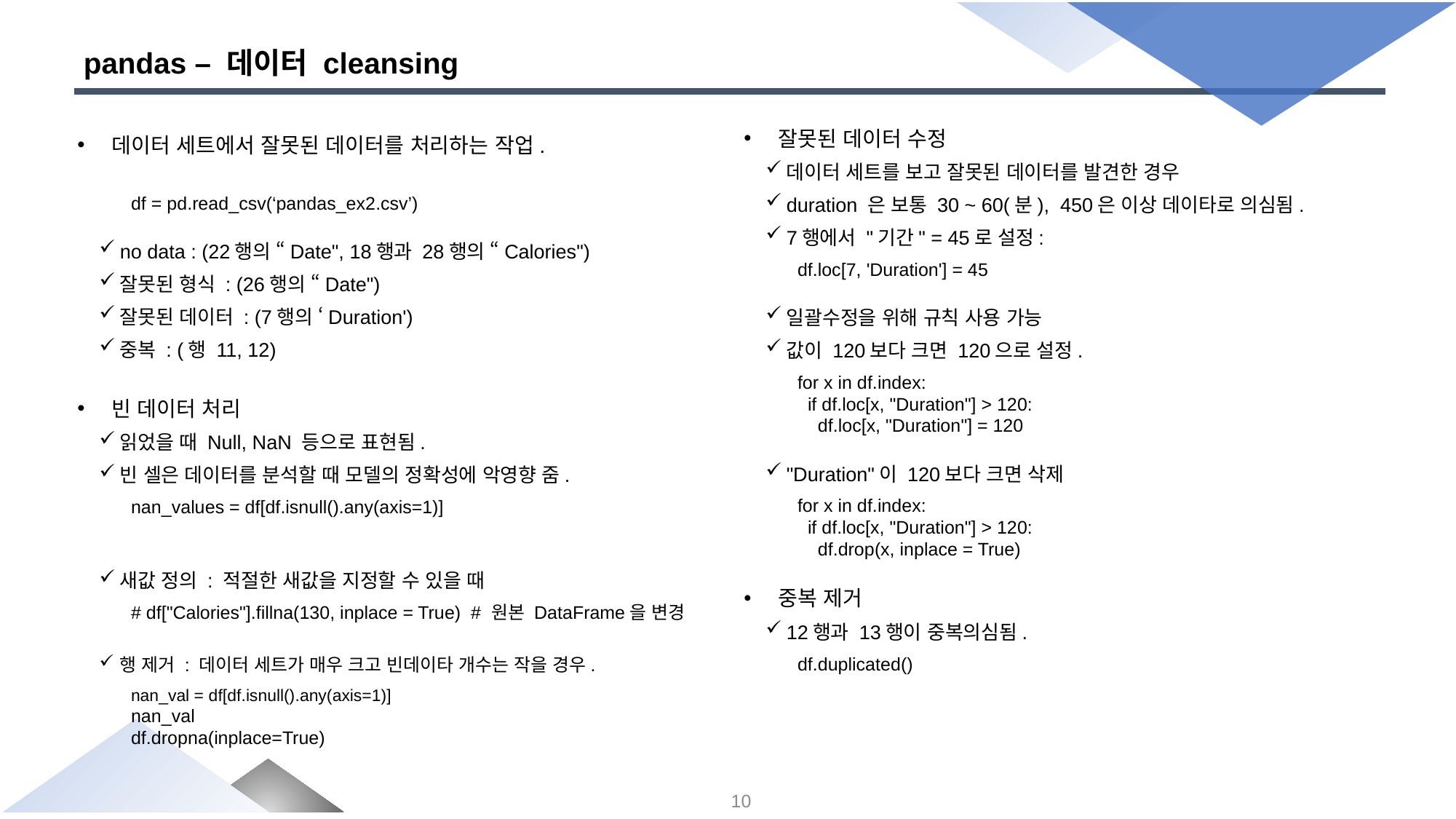

# pandas – 데이터 cleansing
잘못된 데이터 수정
데이터 세트를 보고 잘못된 데이터를 발견한 경우
duration 은 보통 30 ~ 60(분),  450은 이상 데이타로 의심됨.
7행에서 "기간" = 45로 설정:
df.loc[7, 'Duration'] = 45

일괄수정을 위해 규칙 사용 가능
값이 120보다 크면 120으로 설정.
for x in df.index:
  if df.loc[x, "Duration"] > 120:
    df.loc[x, "Duration"] = 120

"Duration"이 120보다 크면 삭제
for x in df.index:
  if df.loc[x, "Duration"] > 120:
    df.drop(x, inplace = True)

중복 제거
12행과 13행이 중복의심됨.
df.duplicated()
데이터 세트에서 잘못된 데이터를 처리하는 작업.

df = pd.read_csv(‘pandas_ex2.csv’)

no data : (22행의 “Date", 18행과 28행의 “Calories")
잘못된 형식 : (26행의 “Date")
잘못된 데이터 : (7행의 ‘Duration')
중복 : (행 11, 12)

빈 데이터 처리
읽었을 때 Null, NaN 등으로 표현됨.
빈 셀은 데이터를 분석할 때 모델의 정확성에 악영향 줌.
nan_values = df[df.isnull().any(axis=1)]

새값 정의 : 적절한 새값을 지정할 수 있을 때
# df["Calories"].fillna(130, inplace = True)  # 원본 DataFrame을 변경

행 제거 : 데이터 세트가 매우 크고 빈데이타 개수는 작을 경우.
nan_val = df[df.isnull().any(axis=1)]
nan_val
df.dropna(inplace=True)

10